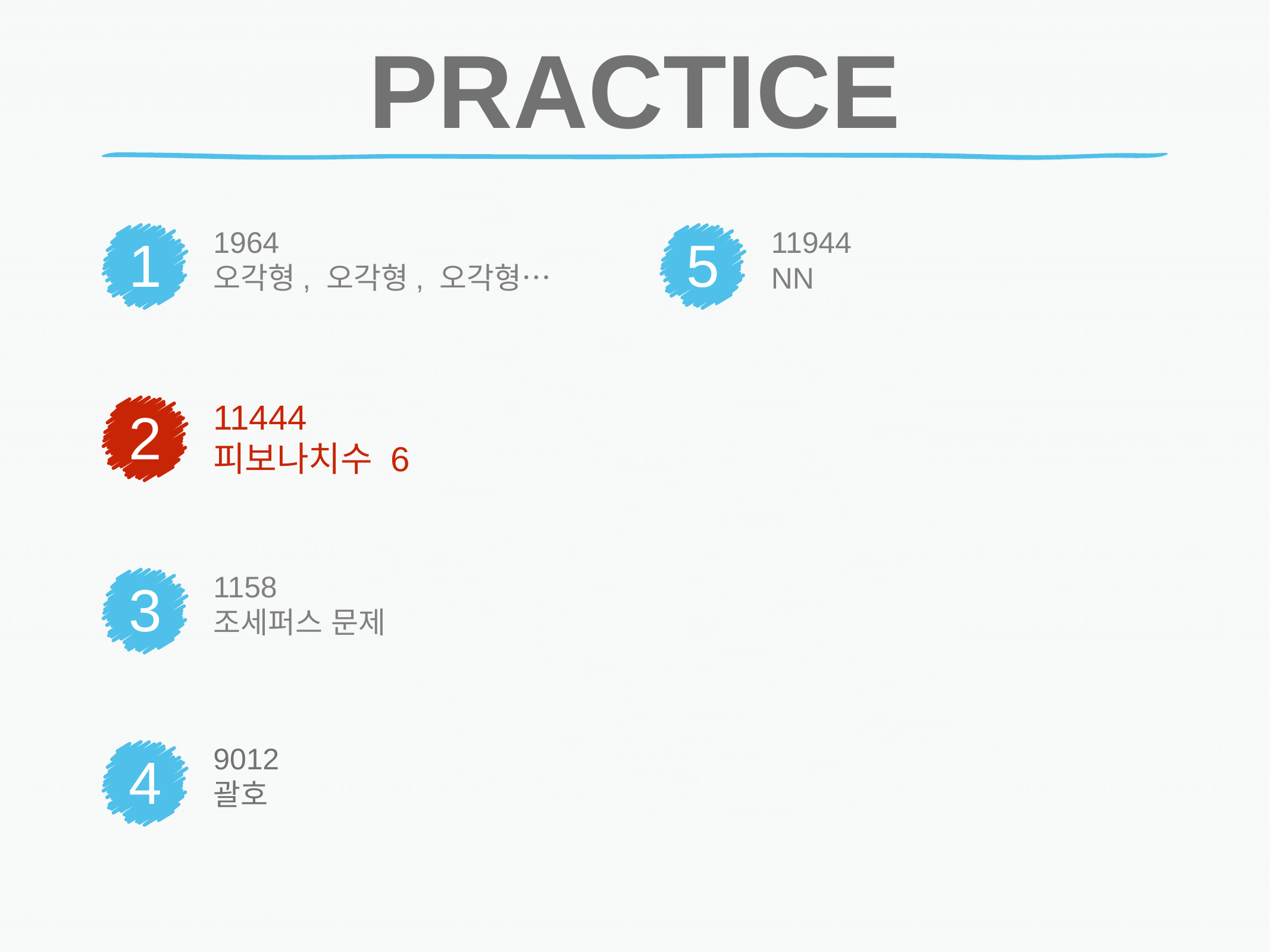

# PRACTICE
1
5

1964
오각형, 오각형, 오각형…

11944
NN
2

11444
피보나치수 6
3

1158
조세퍼스 문제
4

9012
괄호